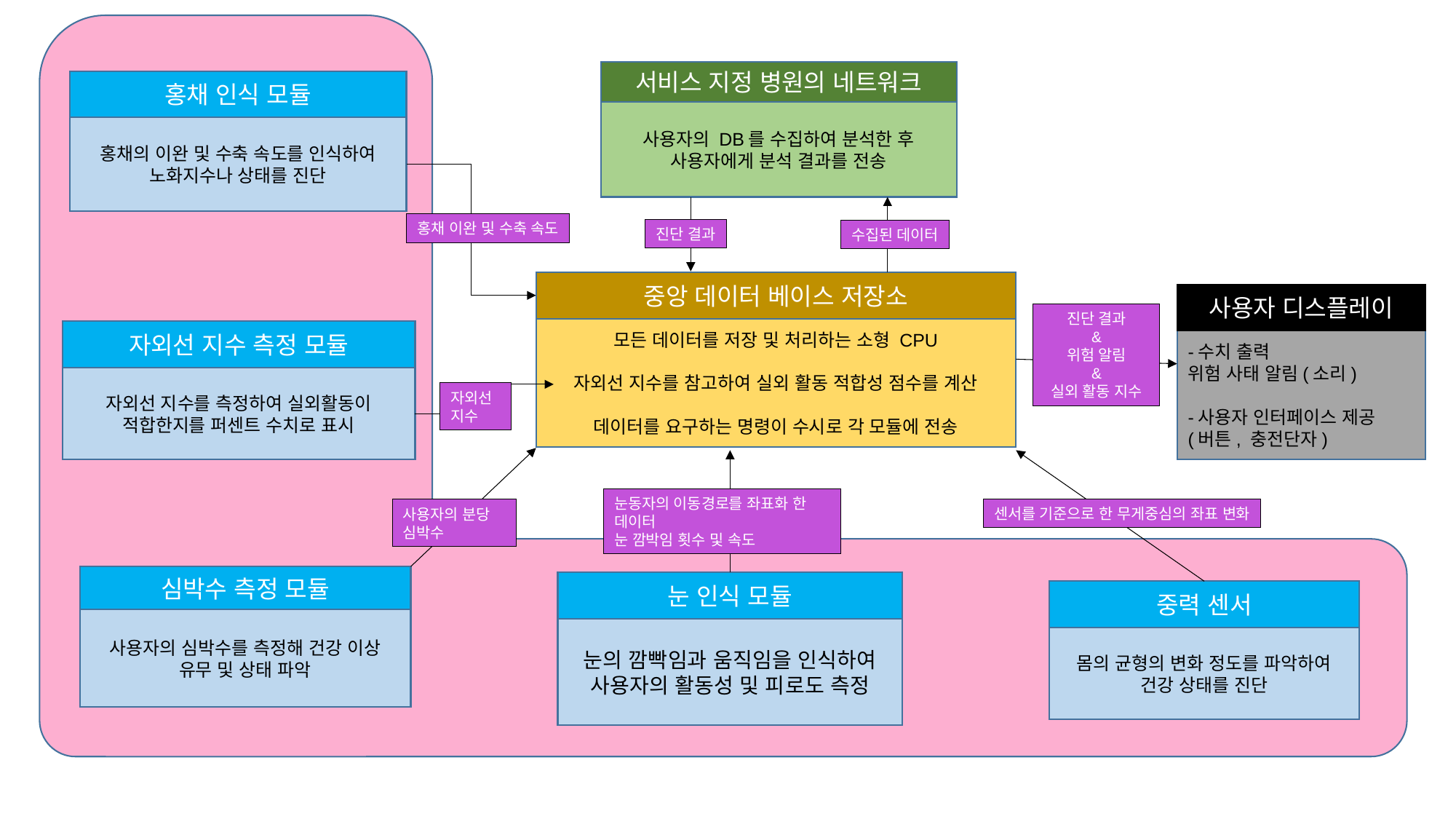

서비스 지정 병원의 네트워크
홍채 인식 모듈
사용자의 DB를 수집하여 분석한 후 사용자에게 분석 결과를 전송
홍채의 이완 및 수축 속도를 인식하여 노화지수나 상태를 진단
홍채 이완 및 수축 속도
진단 결과
수집된 데이터
중앙 데이터 베이스 저장소
사용자 디스플레이
진단 결과
&
위험 알림
&
실외 활동 지수
모든 데이터를 저장 및 처리하는 소형 CPU

자외선 지수를 참고하여 실외 활동 적합성 점수를 계산

데이터를 요구하는 명령이 수시로 각 모듈에 전송
자외선 지수 측정 모듈
-수치 출력
위험 사태 알림(소리)

-사용자 인터페이스 제공
(버튼, 충전단자)
자외선 지수를 측정하여 실외활동이 적합한지를 퍼센트 수치로 표시
자외선 지수
눈동자의 이동경로를 좌표화 한 데이터
눈 깜박임 횟수 및 속도
센서를 기준으로 한 무게중심의 좌표 변화
사용자의 분당 심박수
심박수 측정 모듈
눈 인식 모듈
중력 센서
사용자의 심박수를 측정해 건강 이상 유무 및 상태 파악
눈의 깜빡임과 움직임을 인식하여 사용자의 활동성 및 피로도 측정
몸의 균형의 변화 정도를 파악하여 건강 상태를 진단